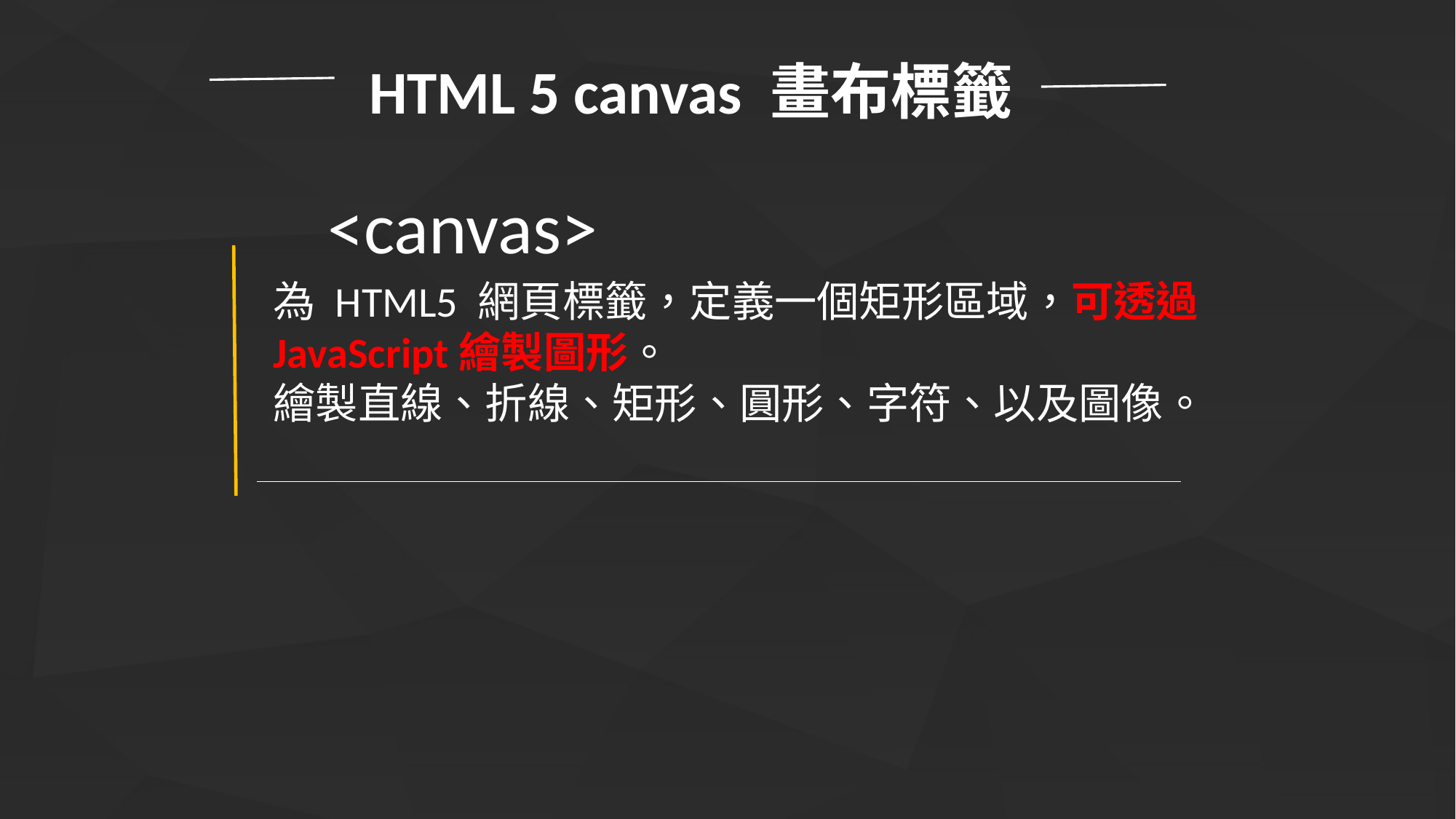

HTML 5 canvas 畫布標籤
<canvas>

為 HTML5 網頁標籤，定義一個矩形區域，可透過 JavaScript繪製圖形。
繪製直線、折線、矩形、圓形、字符、以及圖像。